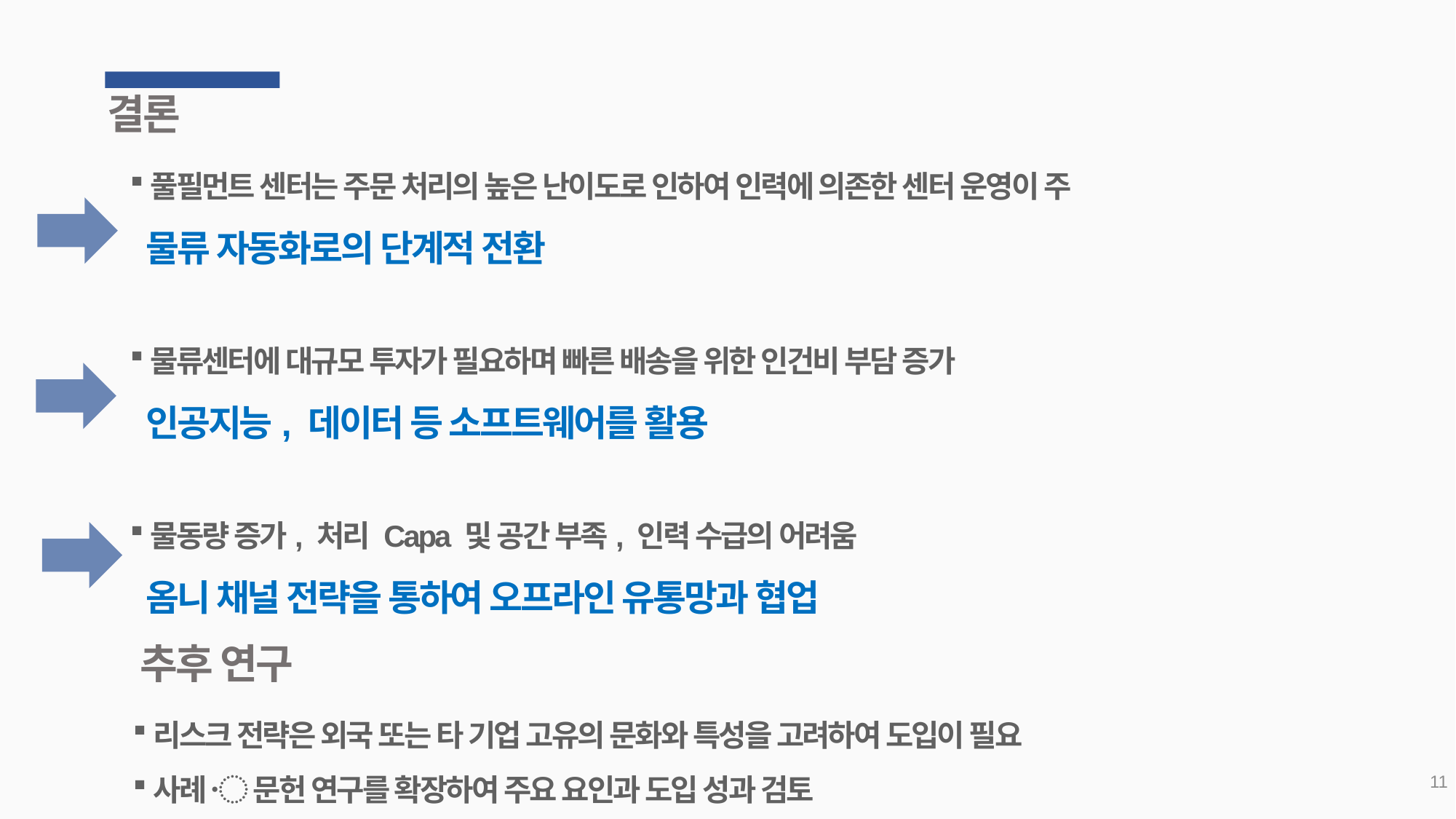

결론
풀필먼트 센터는 주문 처리의 높은 난이도로 인하여 인력에 의존한 센터 운영이 주
 물류 자동화로의 단계적 전환

물류센터에 대규모 투자가 필요하며 빠른 배송을 위한 인건비 부담 증가
 인공지능, 데이터 등 소프트웨어를 활용

물동량 증가, 처리 Capa 및 공간 부족, 인력 수급의 어려움
 옴니 채널 전략을 통하여 오프라인 유통망과 협업

추후 연구
리스크 전략은 외국 또는 타 기업 고유의 문화와 특성을 고려하여 도입이 필요
사례 〮 문헌 연구를 확장하여 주요 요인과 도입 성과 검토
11